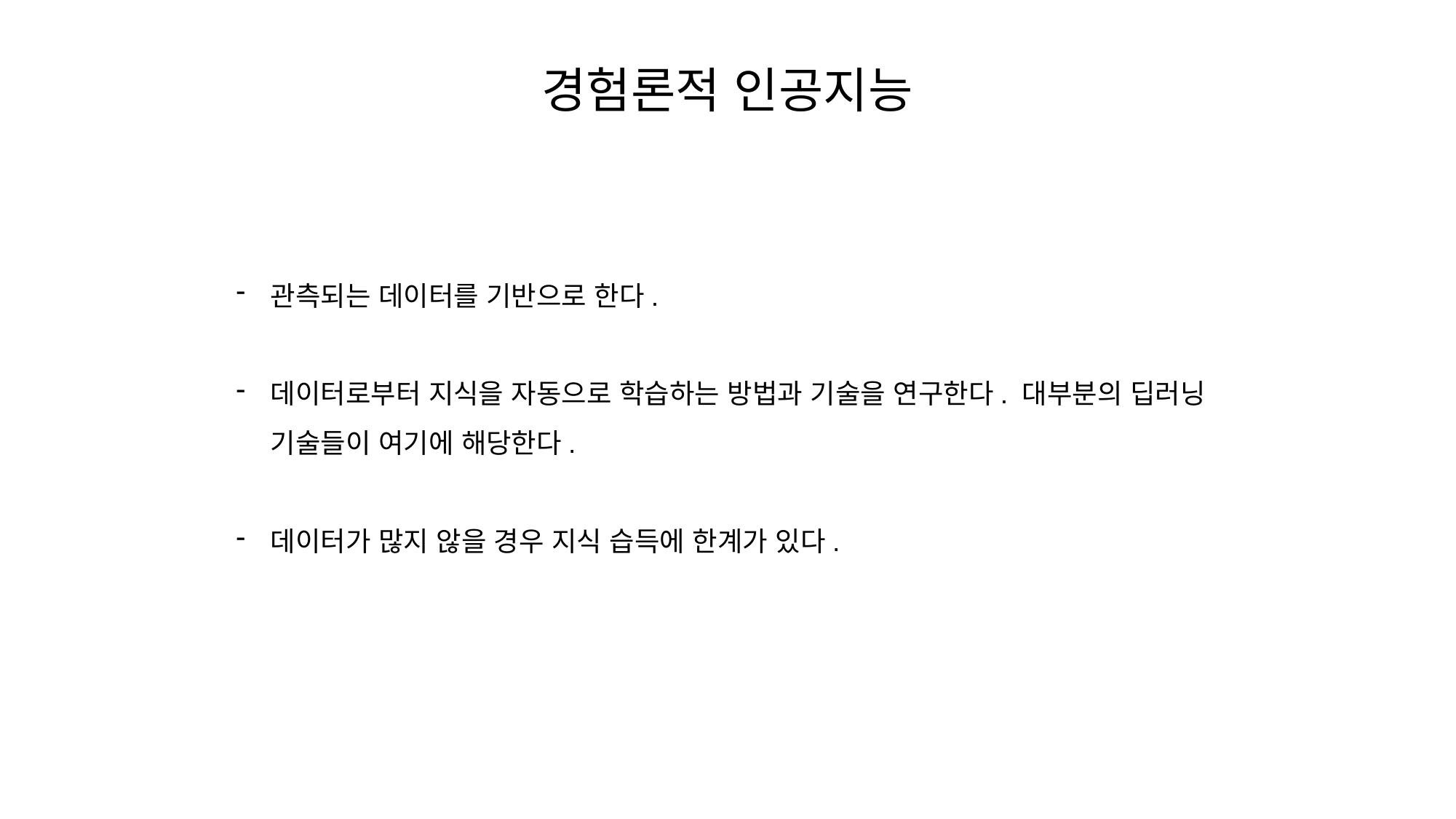

# 경험론적 인공지능
관측되는 데이터를 기반으로 한다.

데이터로부터 지식을 자동으로 학습하는 방법과 기술을 연구한다. 대부분의 딥러닝 기술들이 여기에 해당한다.

데이터가 많지 않을 경우 지식 습득에 한계가 있다.